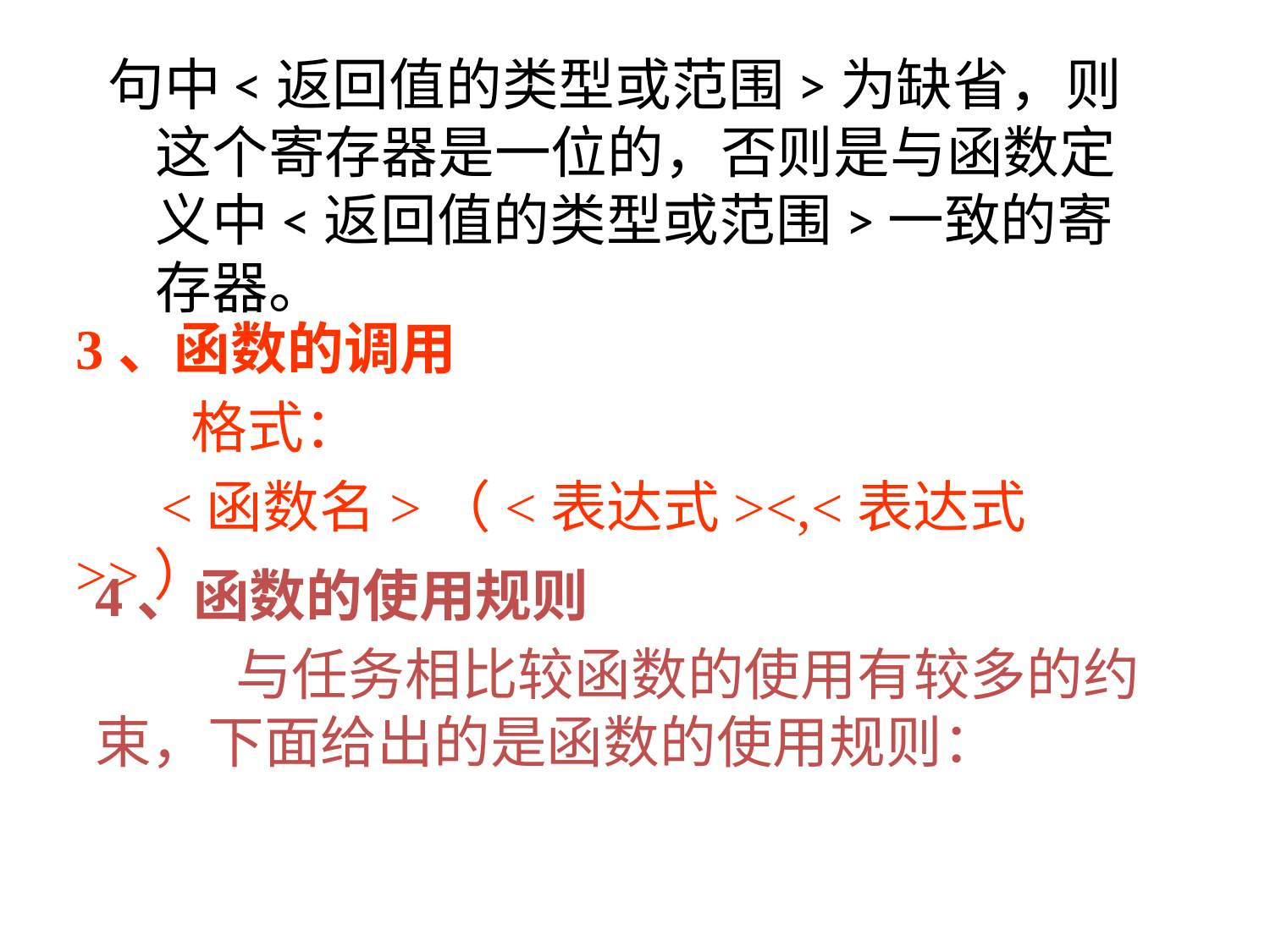

句中<返回值的类型或范围>为缺省，则这个寄存器是一位的，否则是与函数定义中<返回值的类型或范围>一致的寄存器。
3、函数的调用
        格式：
      <函数名>（<表达式><,<表达式>>）
4、函数的使用规则
          与任务相比较函数的使用有较多的约束，下面给出的是函数的使用规则：